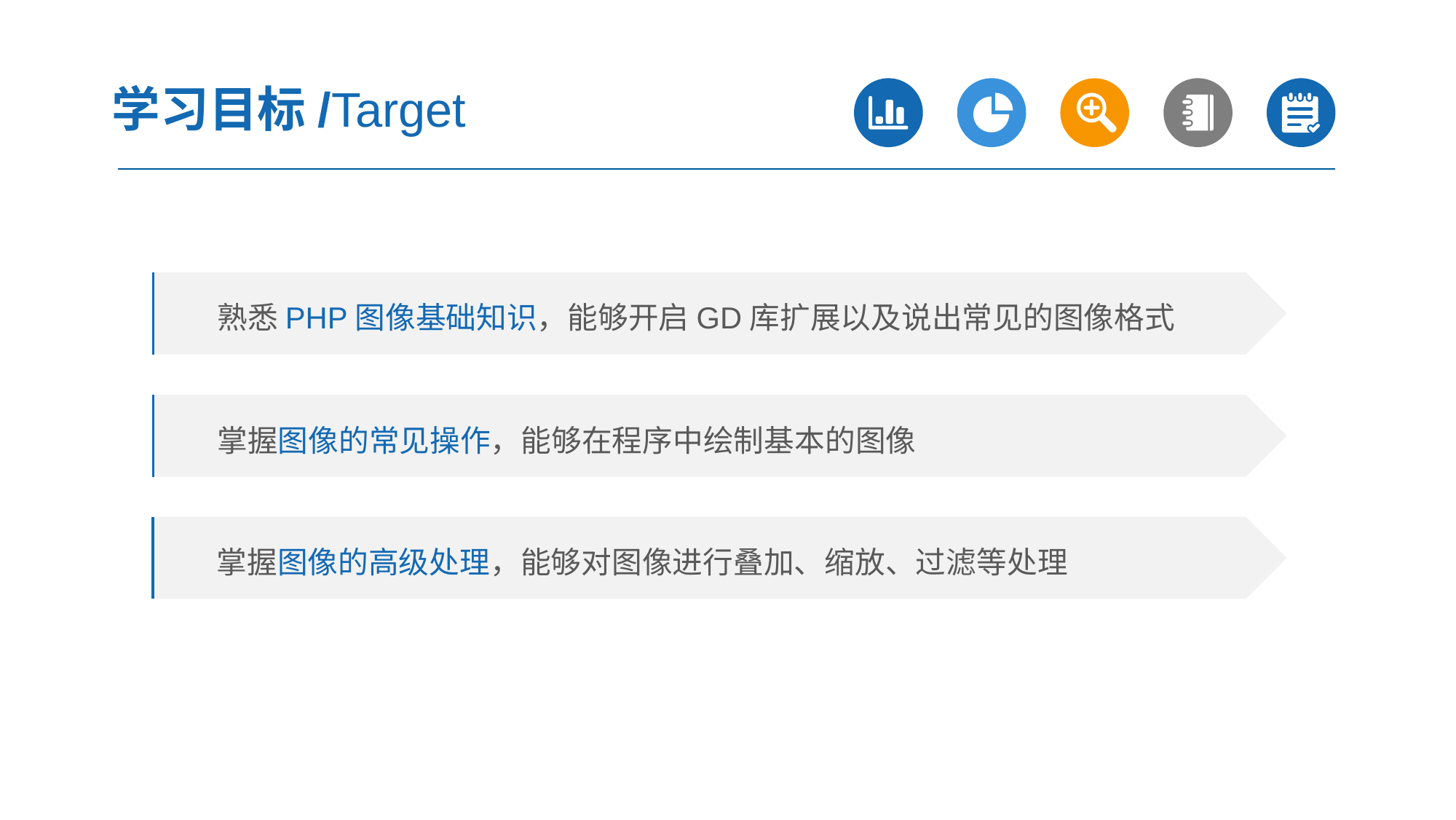

学习目标/Target
       熟悉PHP图像基础知识，能够开启GD库扩展以及说出常见的图像格式

       掌握图像的常见操作，能够在程序中绘制基本的图像

       掌握图像的高级处理，能够对图像进行叠加、缩放、过滤等处理